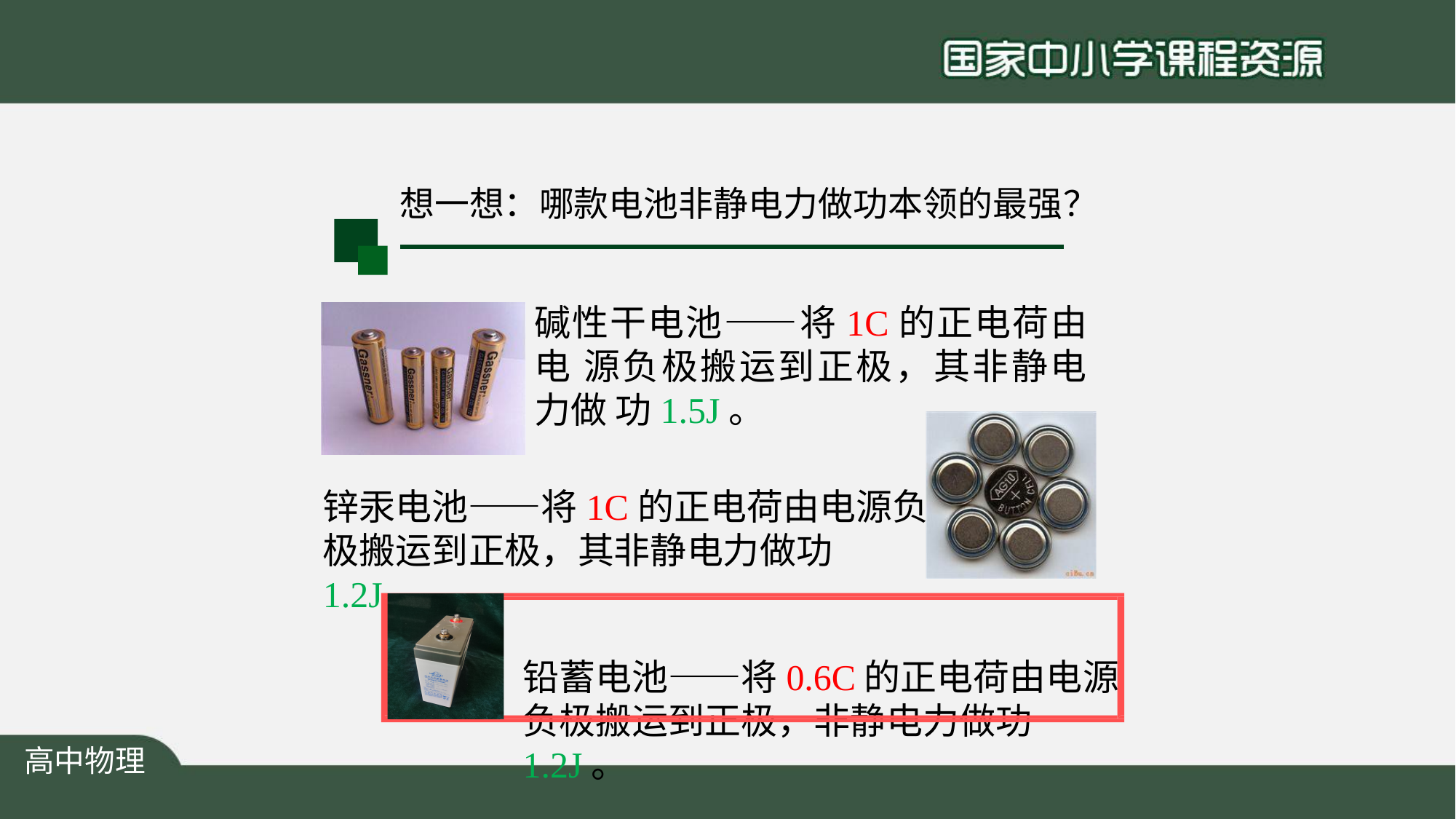

# 想一想：哪款电池非静电力做功本领的最强？

碱性干电池——将1C的正电荷由电 源负极搬运到正极，其非静电力做 功1.5J。

锌汞电池——将1C的正电荷由电源负 极搬运到正极，其非静电力做功1.2J。
铅蓄电池——将0.6C的正电荷由电源 负极搬运到正极，非静电力做功1.2J。

高中物理